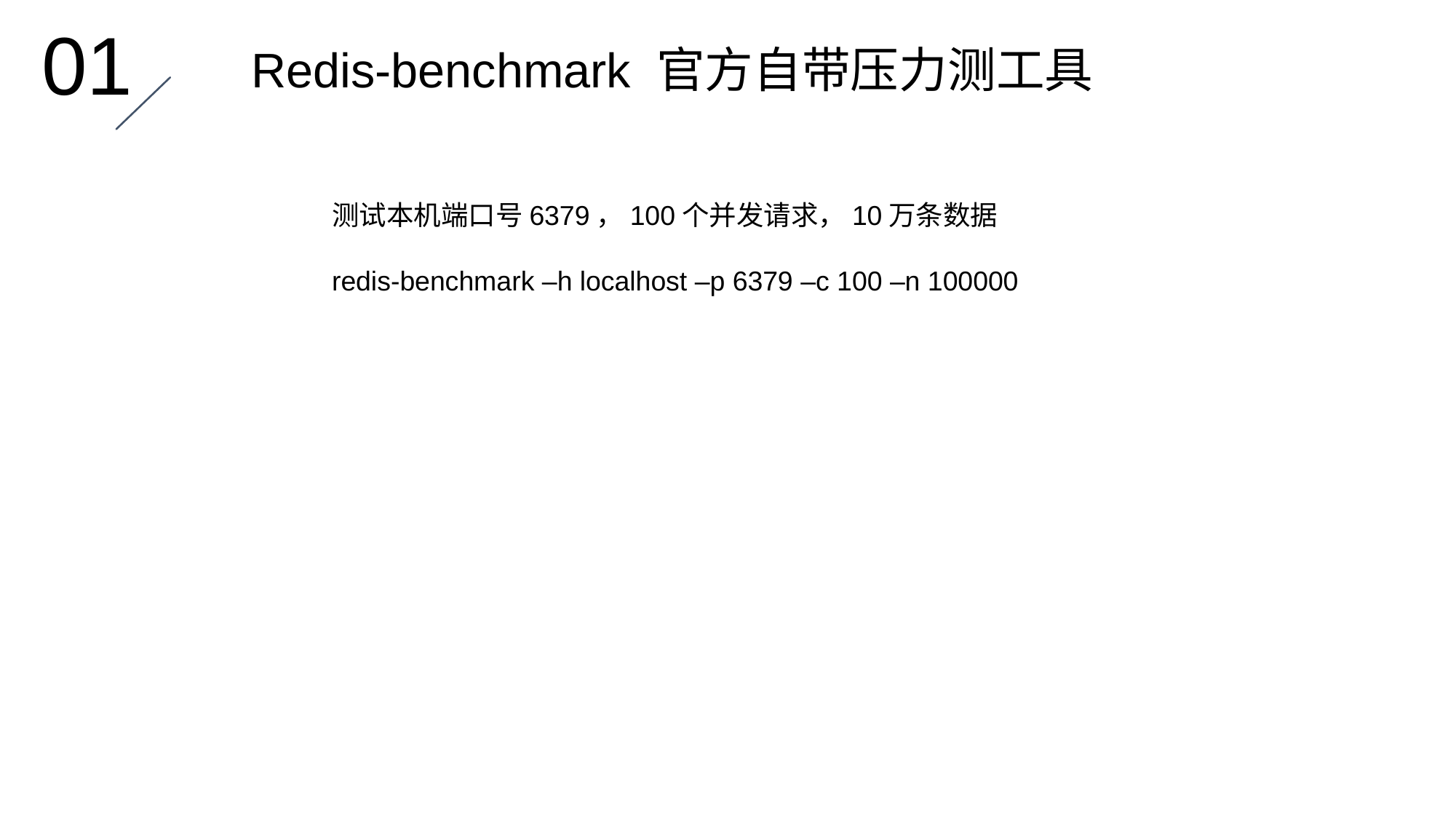

01
Redis-benchmark 官方自带压力测工具
测试本机端口号6379，100个并发请求，10万条数据

redis-benchmark –h localhost –p 6379 –c 100 –n 100000